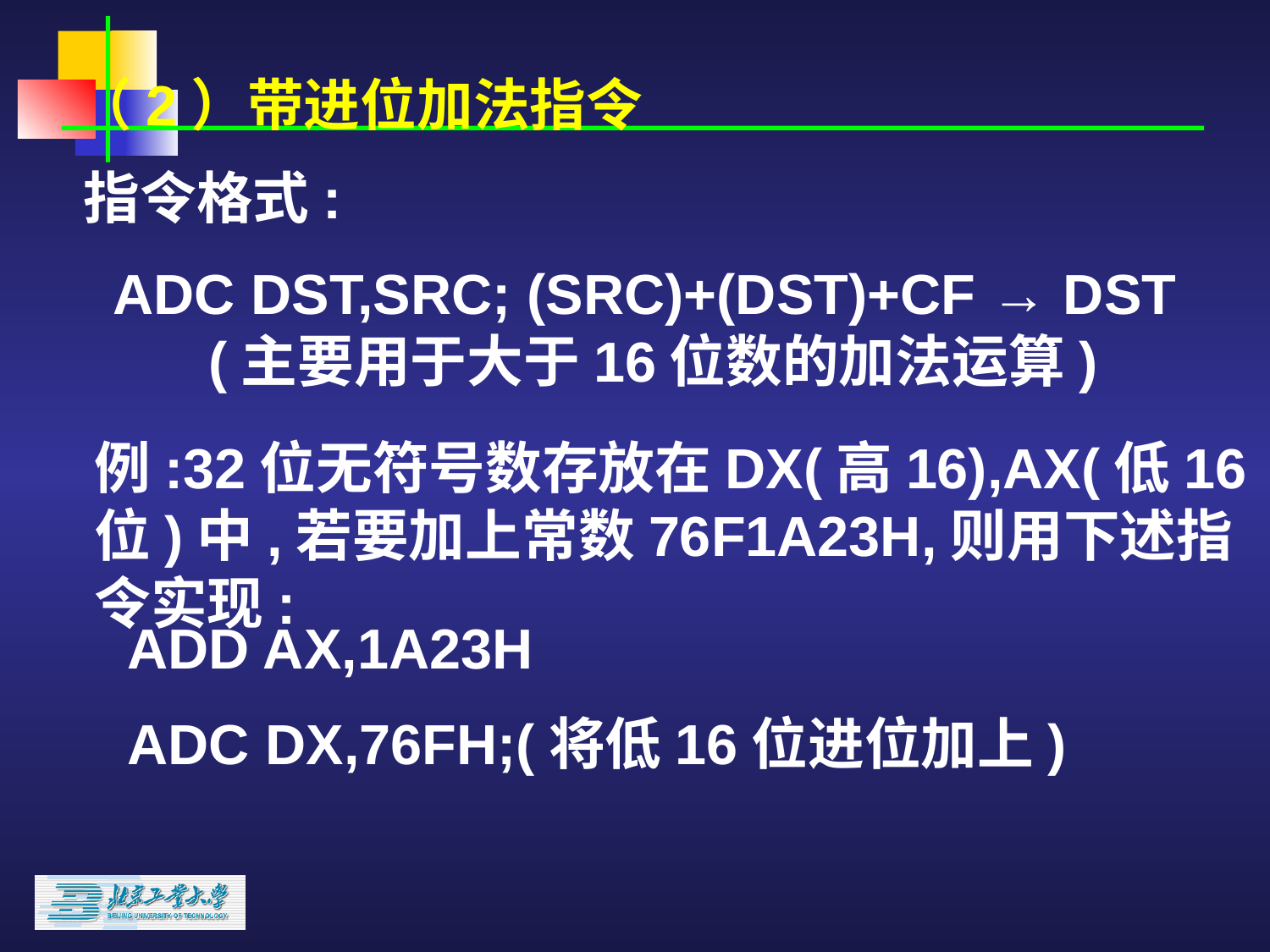

（2）带进位加法指令
指令格式:
ADC DST,SRC; (SRC)+(DST)+CF → DST  (主要用于大于16位数的加法运算)
例:32位无符号数存放在DX(高16),AX(低16位)中,若要加上常数76F1A23H,则用下述指令实现:
ADD AX,1A23H
ADC DX,76FH;(将低16位进位加上)